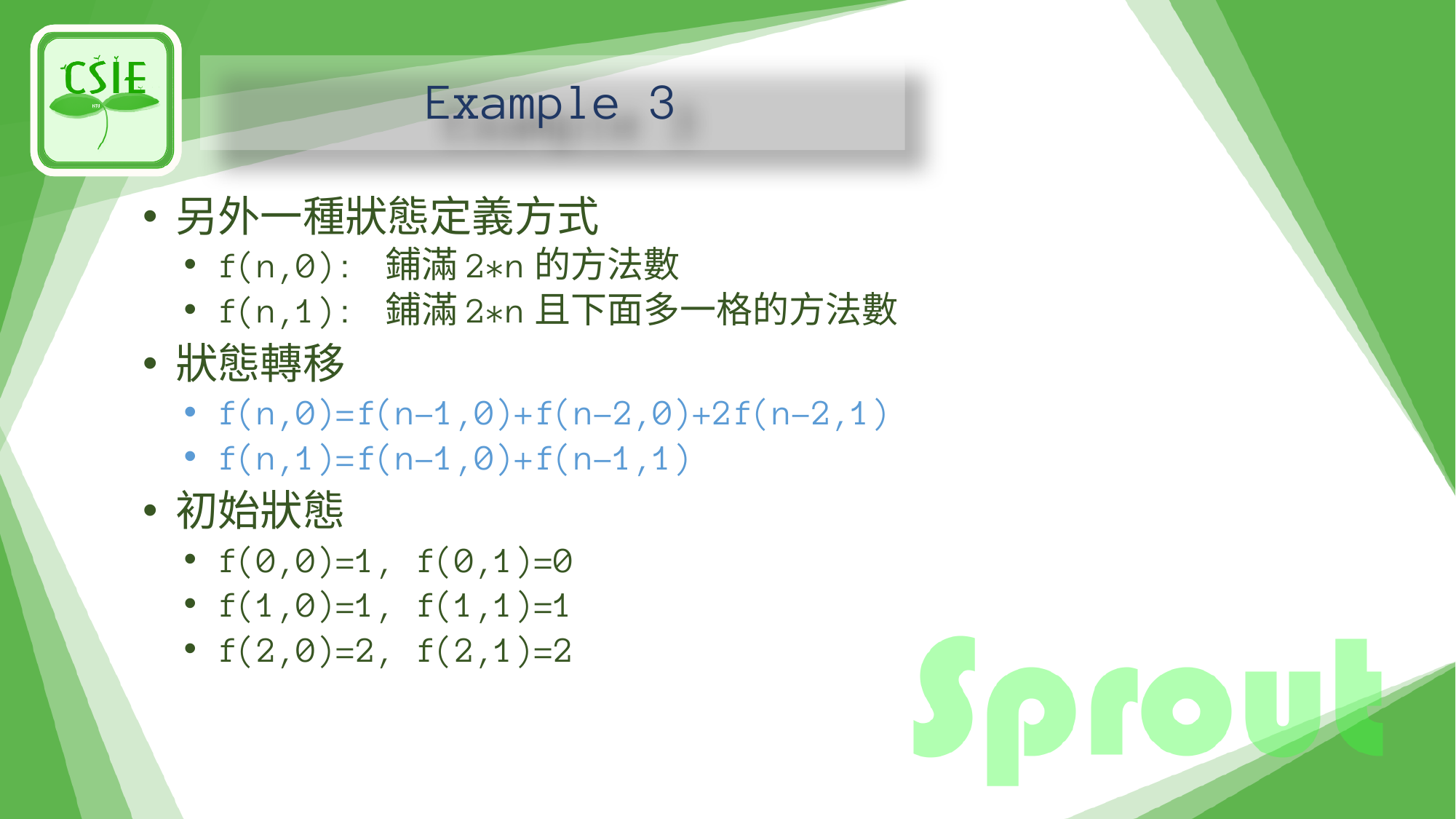

# Example 3
另外一種狀態定義方式
f(n,0): 鋪滿2*n的方法數
f(n,1): 鋪滿2*n且下面多一格的方法數
狀態轉移
f(n,0)=f(n-1,0)+f(n-2,0)+2f(n-2,1)
f(n,1)=f(n-1,0)+f(n-1,1)
初始狀態
f(0,0)=1, f(0,1)=0
f(1,0)=1, f(1,1)=1
f(2,0)=2, f(2,1)=2